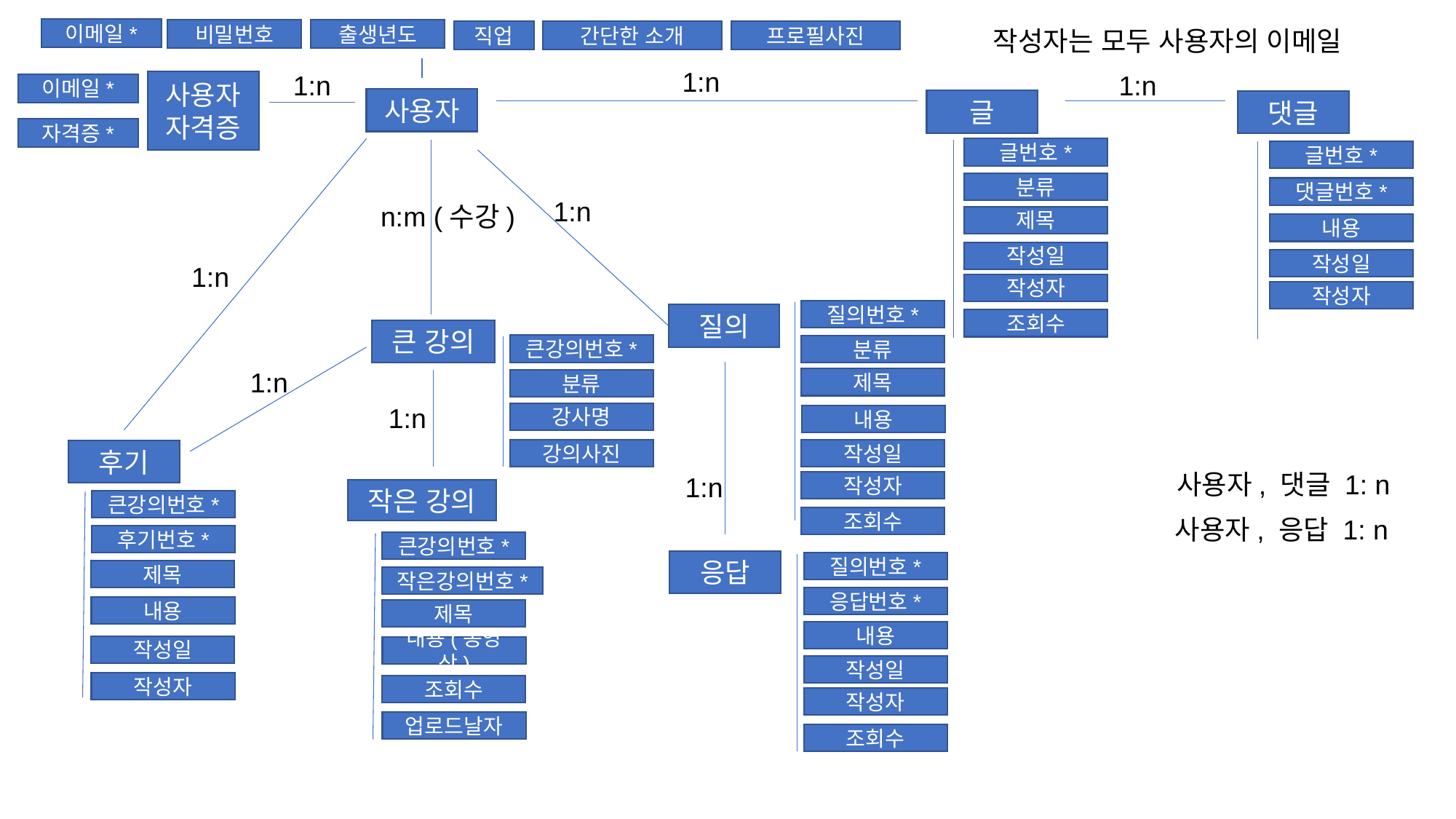

이메일*
작성자는 모두 사용자의 이메일
비밀번호
출생년도
직업
간단한 소개
프로필사진
1:n
1:n
1:n
사용자 자격증
이메일*
사용자
글
댓글
자격증*
글번호*
글번호*
분류
댓글번호*
1:n
n:m (수강)
제목
내용
작성일
작성일
1:n
작성자
작성자
질의번호*
질의
조회수
큰 강의
큰강의번호*
분류
1:n
제목
분류
1:n
강사명
내용
작성일
강의사진
후기
사용자, 댓글 1: n
1:n
작성자
작은 강의
큰강의번호*
사용자, 응답 1: n
조회수
후기번호*
큰강의번호*
응답
질의번호*
제목
작은강의번호*
응답번호*
내용
제목
내용
작성일
내용(동영상)
작성일
작성자
조회수
작성자
업로드날자
조회수